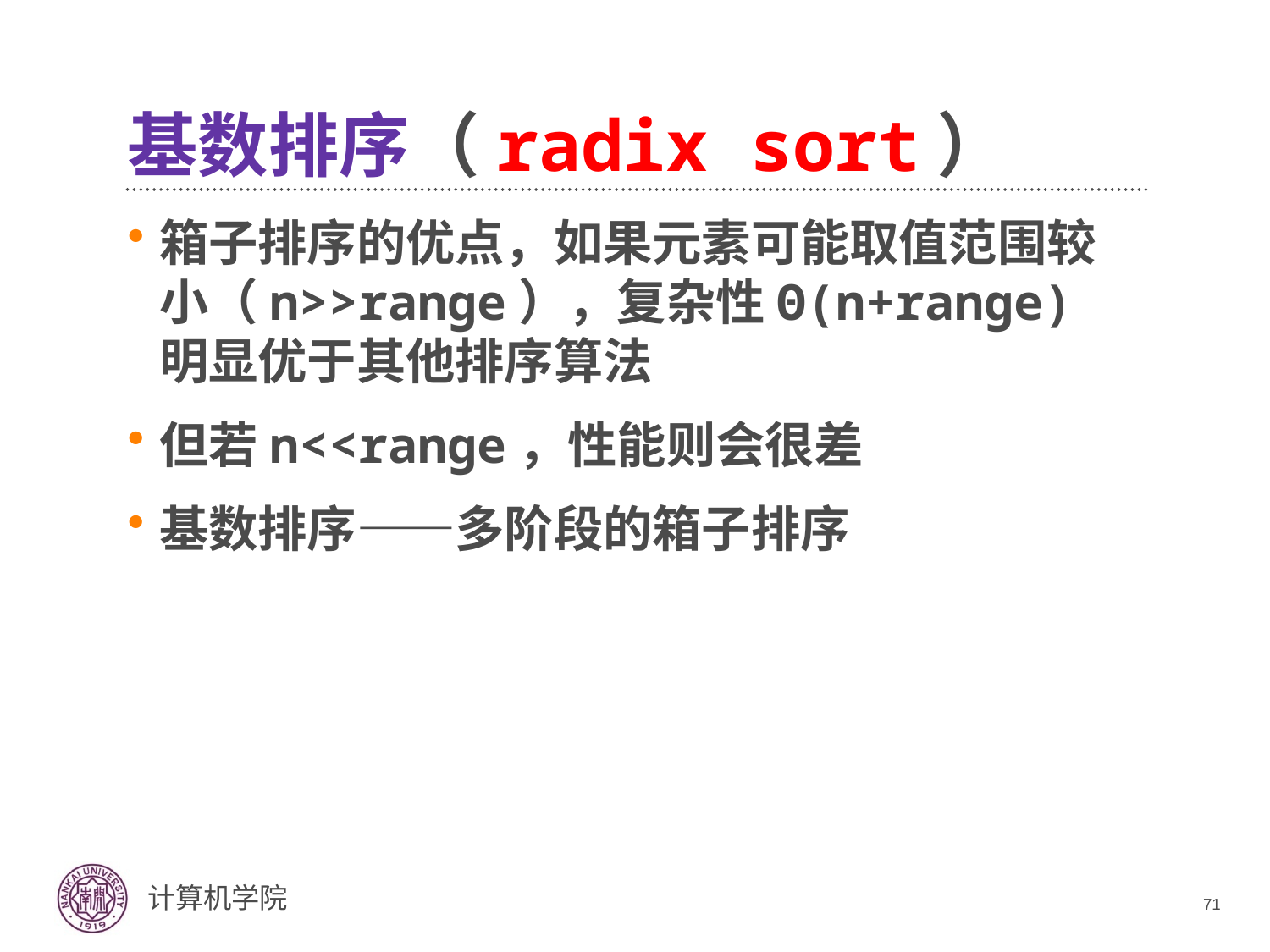

# 基数排序（radix sort）
箱子排序的优点，如果元素可能取值范围较小（n>>range），复杂性Θ(n+range)明显优于其他排序算法
但若n<<range，性能则会很差
基数排序——多阶段的箱子排序
71